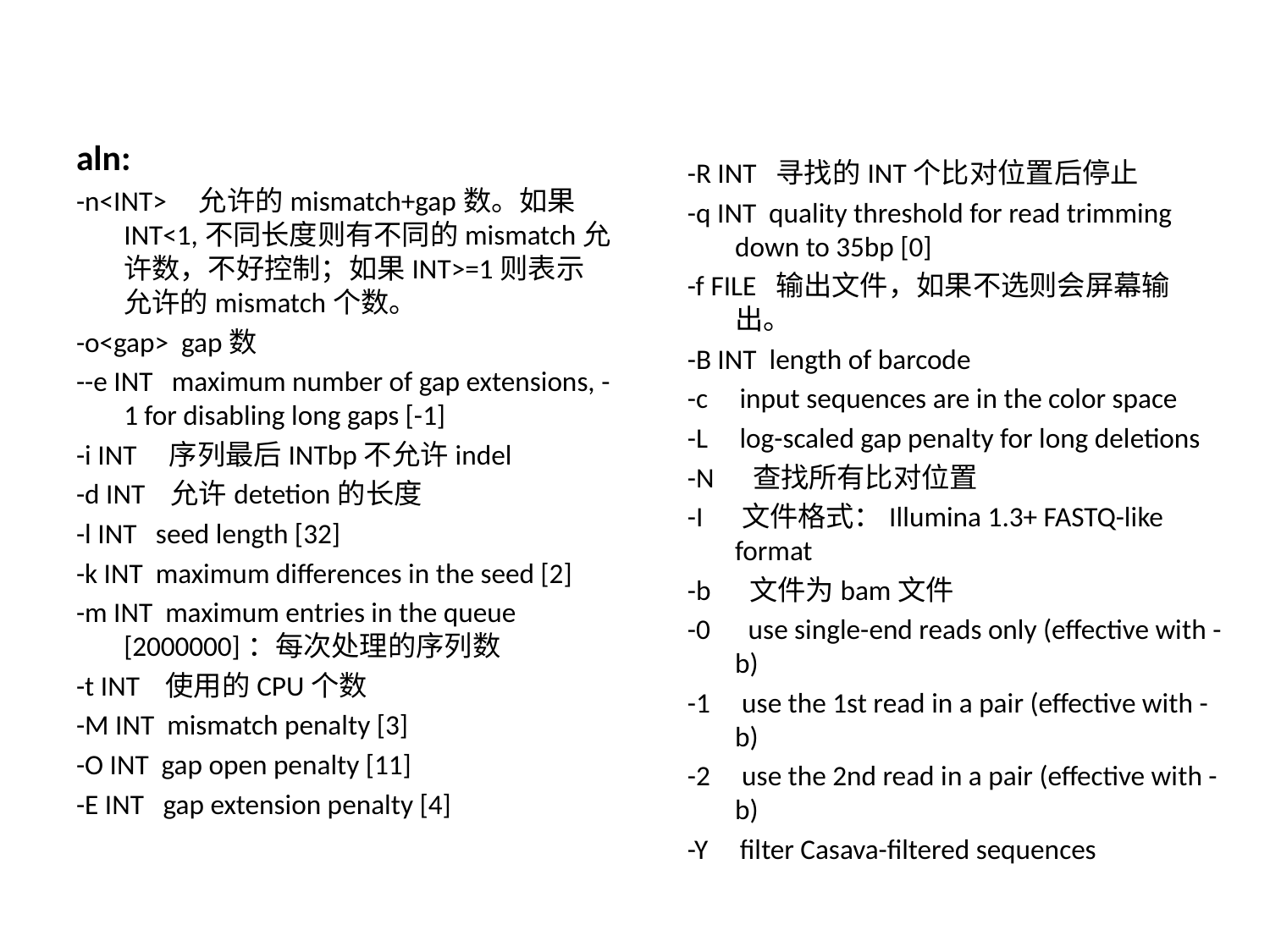

aln:
-n<INT>    允许的mismatch+gap数。如果INT<1,不同长度则有不同的mismatch允许数，不好控制；如果INT>=1则表示允许的mismatch个数。
-o<gap>  gap数
--e INT   maximum number of gap extensions, -1 for disabling long gaps [-1]
-i INT    序列最后INTbp不允许indel
-d INT   允许detetion的长度
-l INT   seed length [32]
-k INT  maximum differences in the seed [2]
-m INT  maximum entries in the queue [2000000]：每次处理的序列数
-t INT   使用的CPU个数
-M INT  mismatch penalty [3]
-O INT  gap open penalty [11]
-E INT   gap extension penalty [4]

-R INT  寻找的INT个比对位置后停止
-q INT  quality threshold for read trimming down to 35bp [0]
-f FILE  输出文件，如果不选则会屏幕输出。
-B INT  length of barcode
-c     input sequences are in the color space
-L     log-scaled gap penalty for long deletions
-N     查找所有比对位置
-I     文件格式：Illumina 1.3+ FASTQ-like format
-b     文件为bam文件
-0      use single-end reads only (effective with -b)
-1     use the 1st read in a pair (effective with -b)
-2     use the 2nd read in a pair (effective with -b)
-Y     filter Casava-filtered sequences